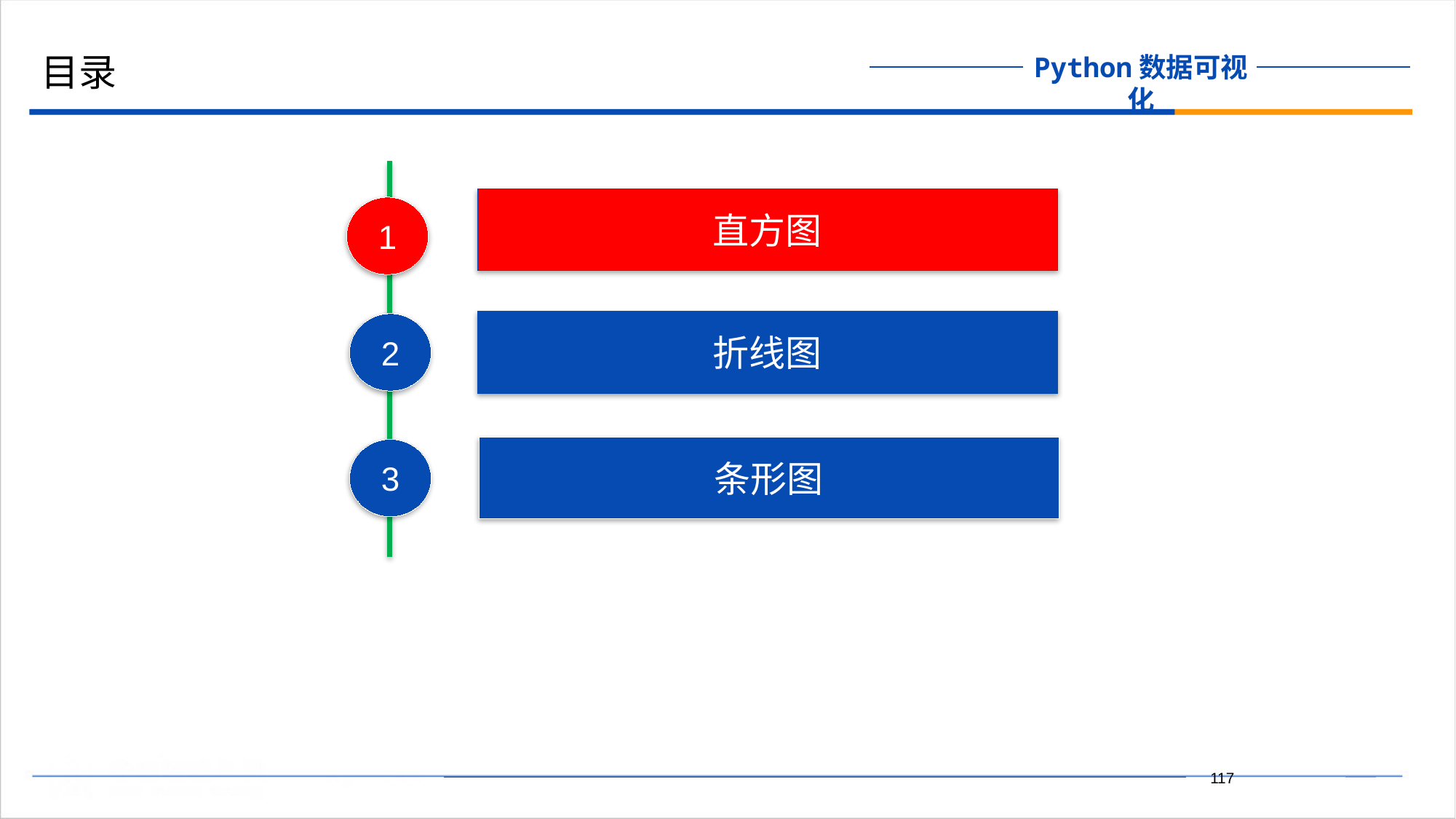

目录
直方图
1
折线图
2
条形图
3